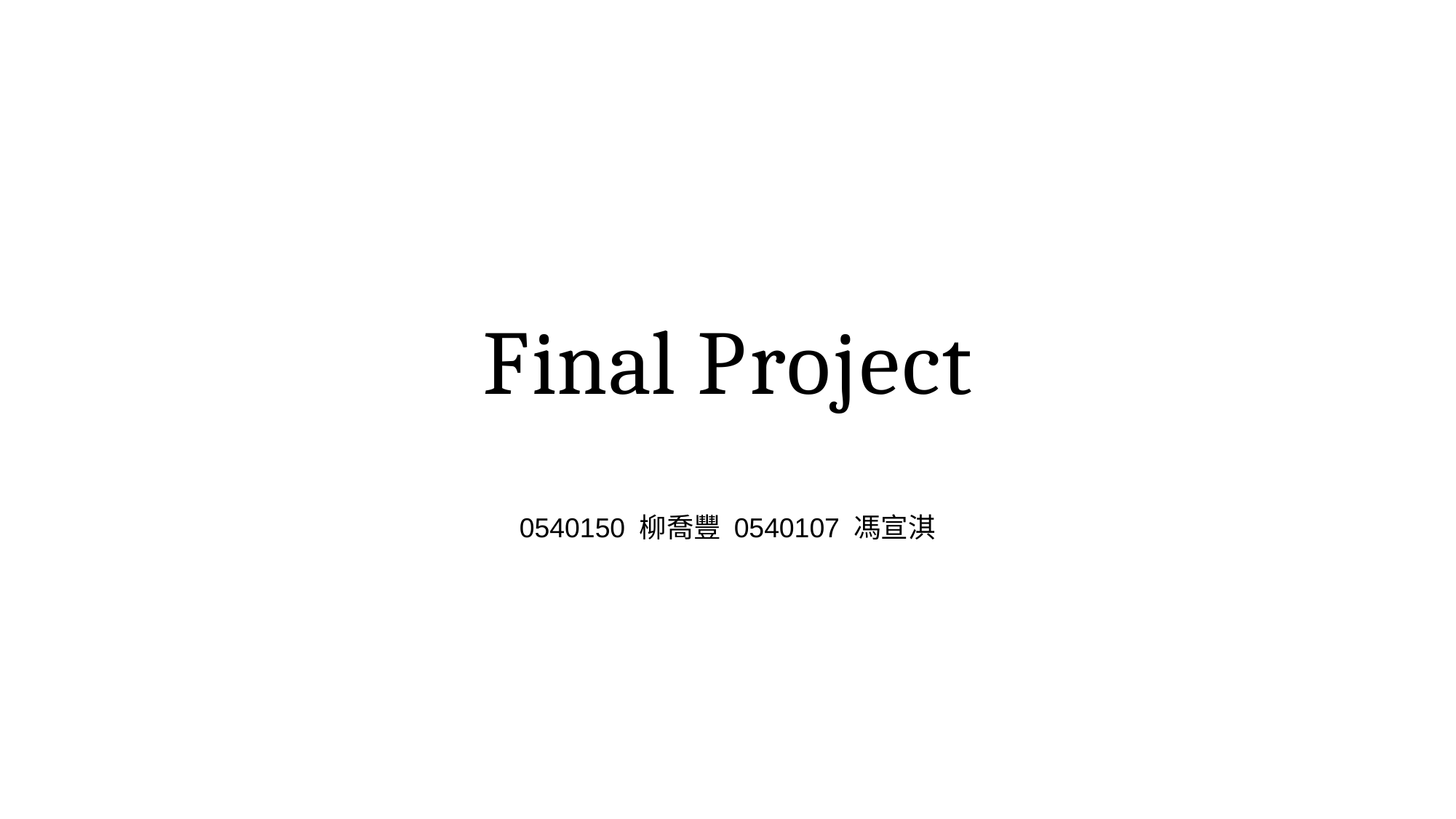

# Final Project
0540150 柳喬豐 0540107 馮宣淇